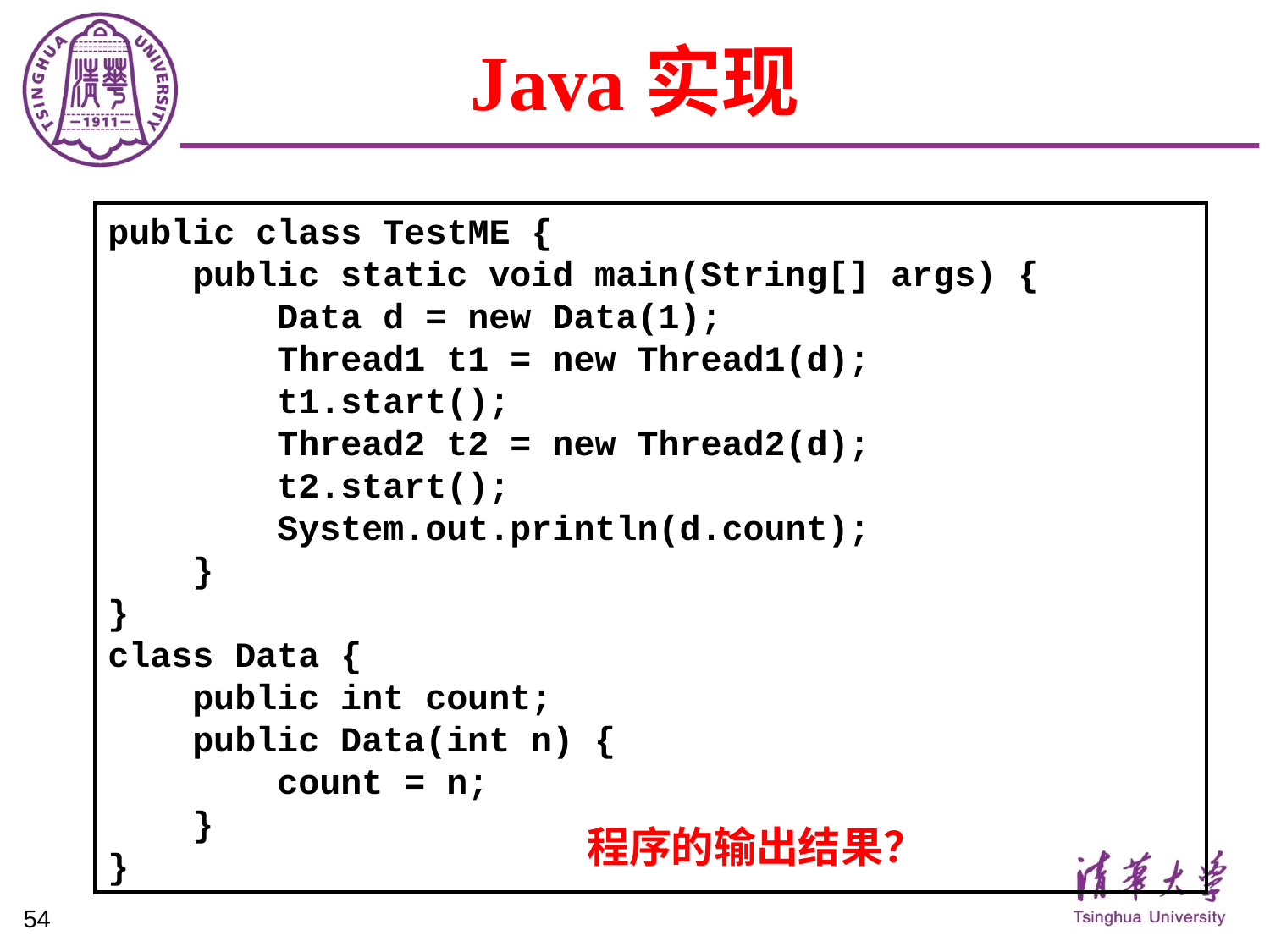

# Java实现
public class TestME {
    public static void main(String[] args) {
        Data d = new Data(1);
        Thread1 t1 = new Thread1(d);
        t1.start();
        Thread2 t2 = new Thread2(d);
        t2.start();
        System.out.println(d.count);
    }
}
class Data {
    public int count;
    public Data(int n) {
        count = n;
    }
}
程序的输出结果？
54